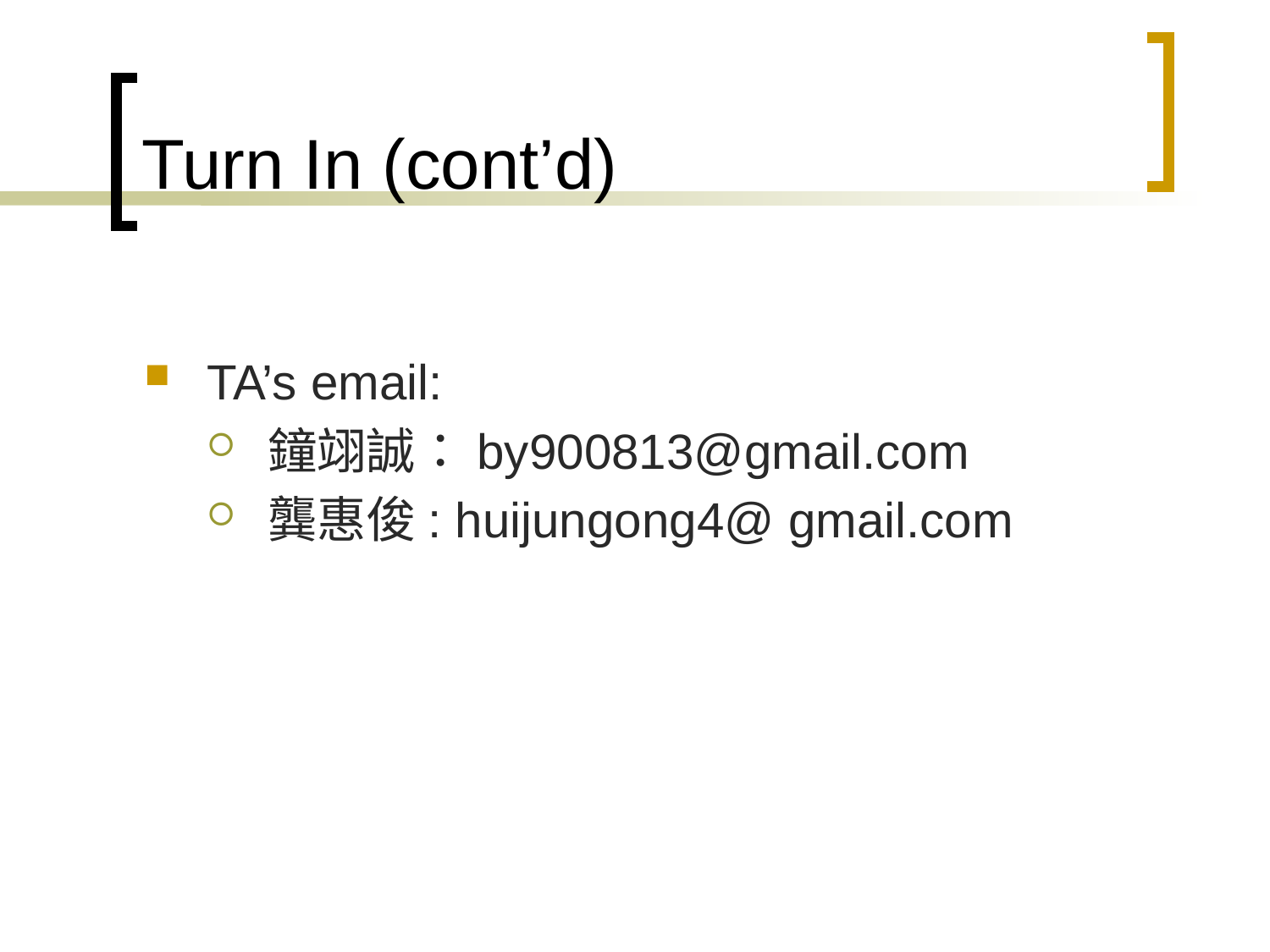

# Turn In (cont’d)

TA’s email:
鐘翊誠：by900813@gmail.com
龔惠俊: huijungong4@ gmail.com